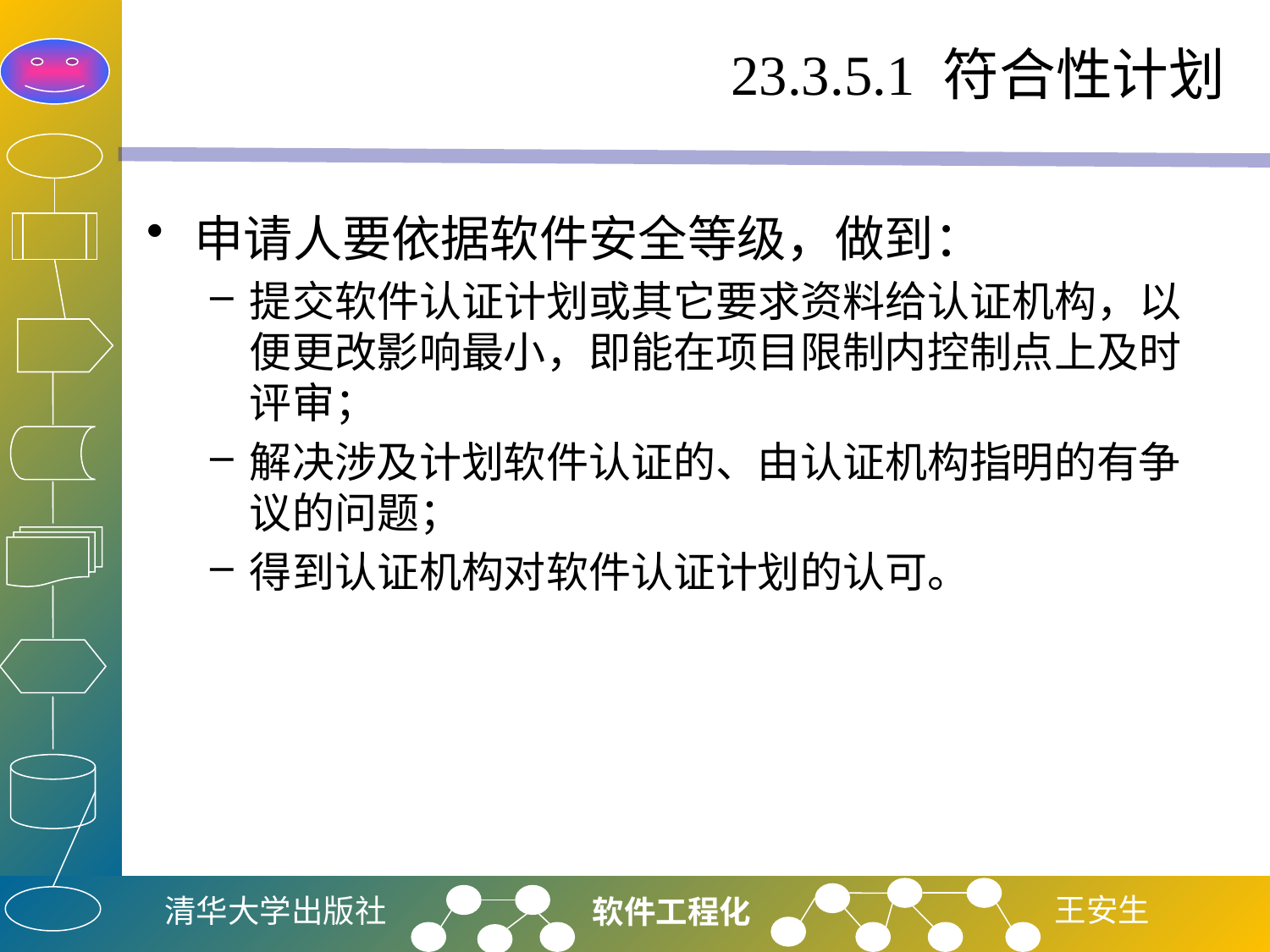

# 23.3.5.1 符合性计划
申请人要依据软件安全等级，做到：
提交软件认证计划或其它要求资料给认证机构，以便更改影响最小，即能在项目限制内控制点上及时评审；
解决涉及计划软件认证的、由认证机构指明的有争议的问题；
得到认证机构对软件认证计划的认可。